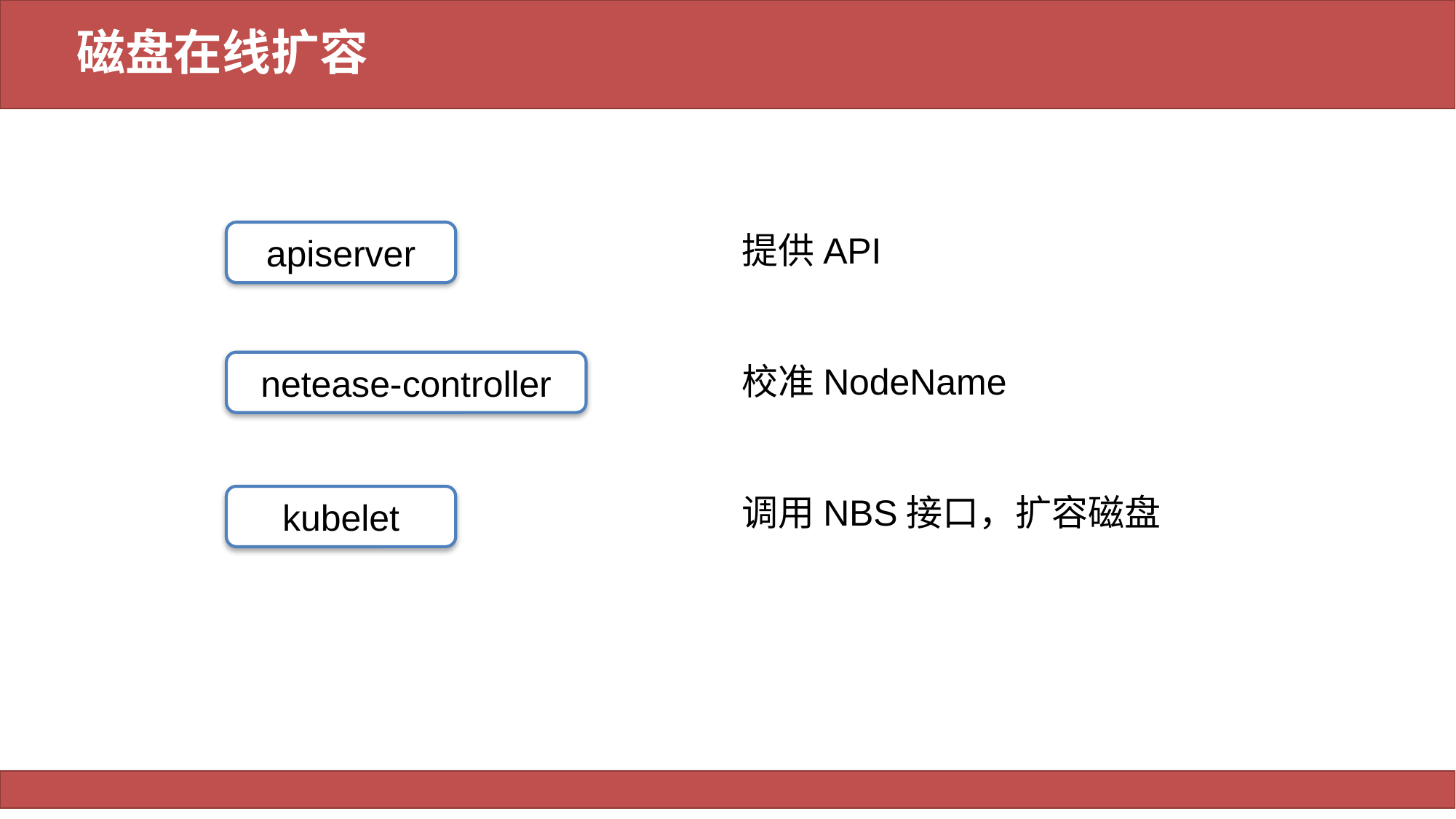

# 磁盘在线扩容
提供API

校准NodeName

调用NBS接口，扩容磁盘

apiserver
netease-controller
kubelet